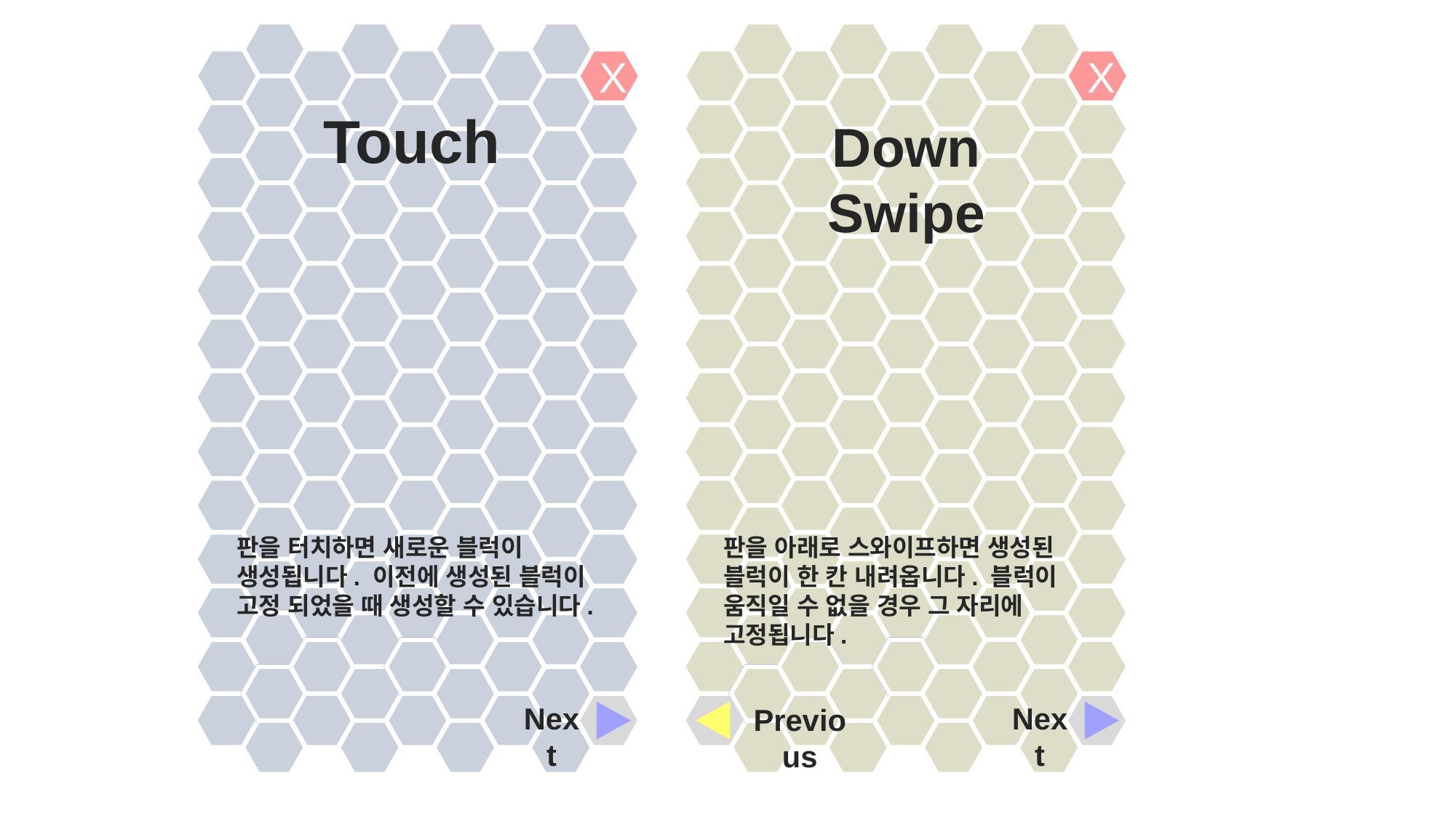

X

Touch
판을 터치하면 새로운 블럭이 생성됩니다. 이전에 생성된 블럭이 고정 되었을 때 생성할 수 있습니다.
Next

X

Next

Down Swipe
판을 아래로 스와이프하면 생성된 블럭이 한 칸 내려옵니다. 블럭이 움직일 수 없을 경우 그 자리에 고정됩니다.
Previous